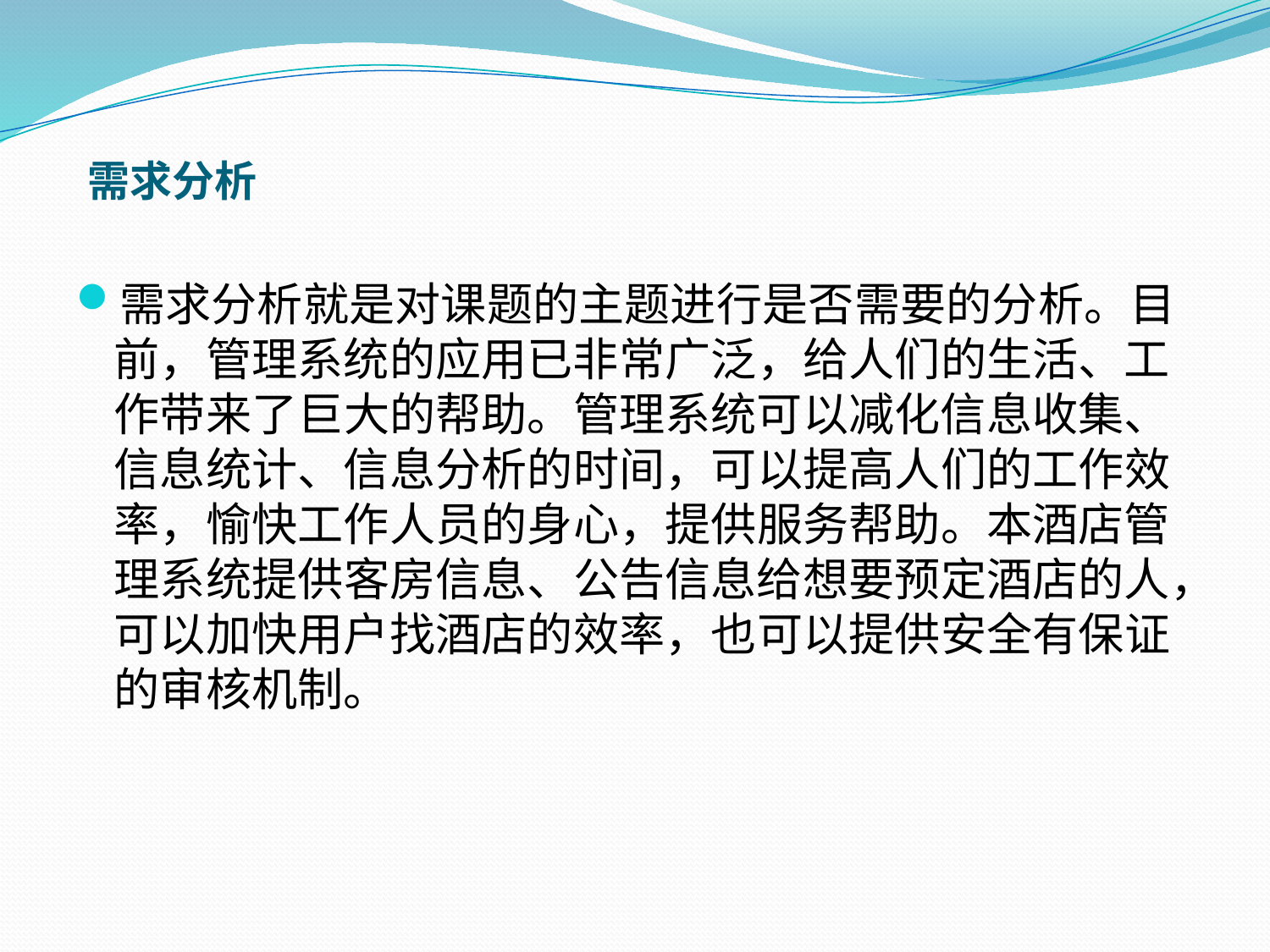

# 需求分析
需求分析就是对课题的主题进行是否需要的分析。目前，管理系统的应用已非常广泛，给人们的生活、工作带来了巨大的帮助。管理系统可以减化信息收集、信息统计、信息分析的时间，可以提高人们的工作效率，愉快工作人员的身心，提供服务帮助。本酒店管理系统提供客房信息、公告信息给想要预定酒店的人，可以加快用户找酒店的效率，也可以提供安全有保证的审核机制。